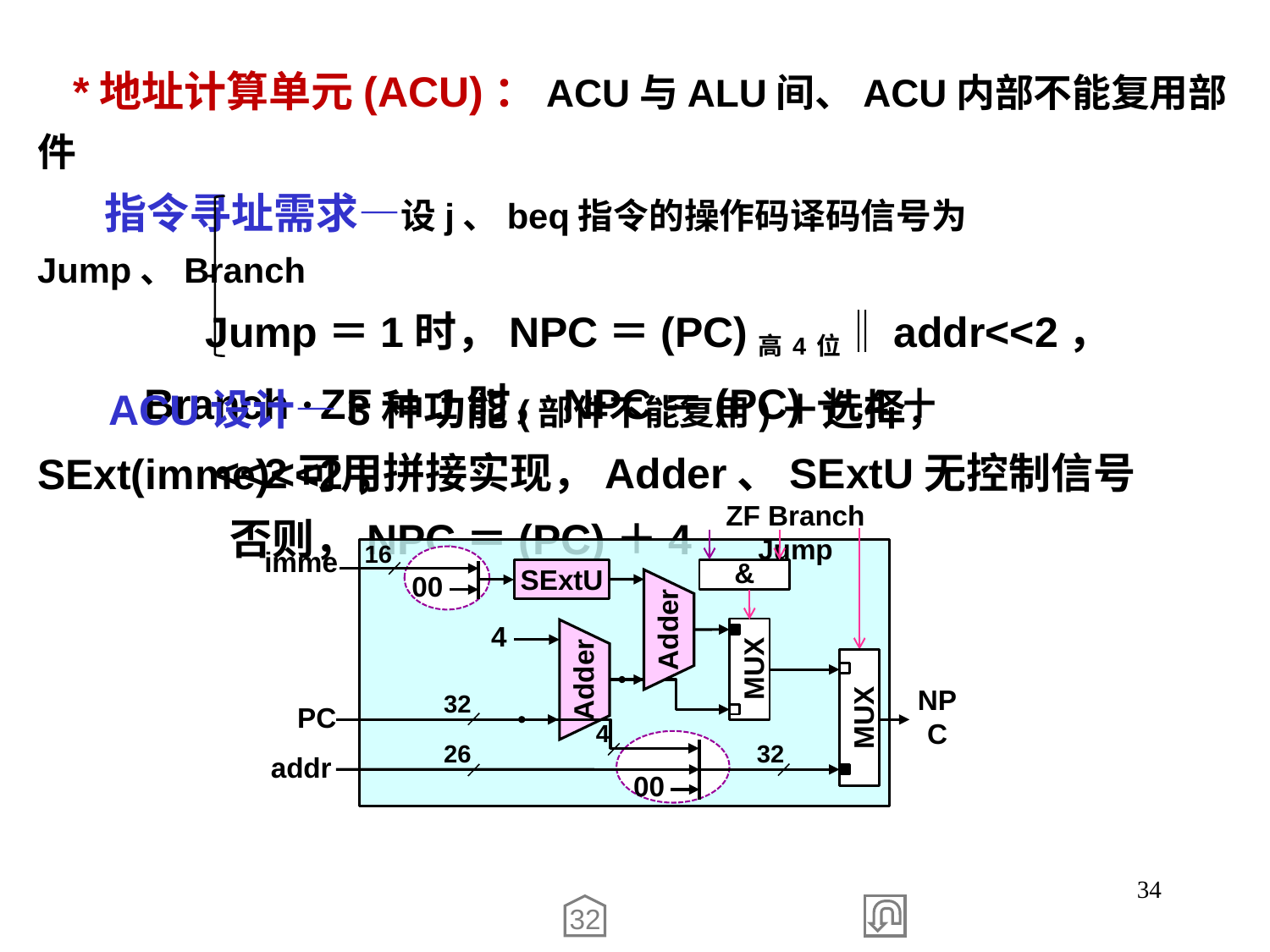

*地址计算单元(ACU)：ACU与ALU间、ACU内部不能复用部件
      指令寻址需求—设j、beq指令的操作码译码信号为Jump、Branch
               Jump＝1时，NPC＝(PC)高4位‖addr<<2，
         Branch · ZF＝1时，NPC＝(PC)＋4＋SExt(imme)<<2，
                    否则，NPC＝(PC)＋4

      ACU设计—3种功能(部件不能复用)＋选择，
               <<2可用拼接实现，Adder、SExtU无控制信号
ZF Branch Jump
16

imme

SExtU
&
00
Adder
4

MUX
Adder

32
MUX
PC
NPC

4

26
32
addr

00
34
32